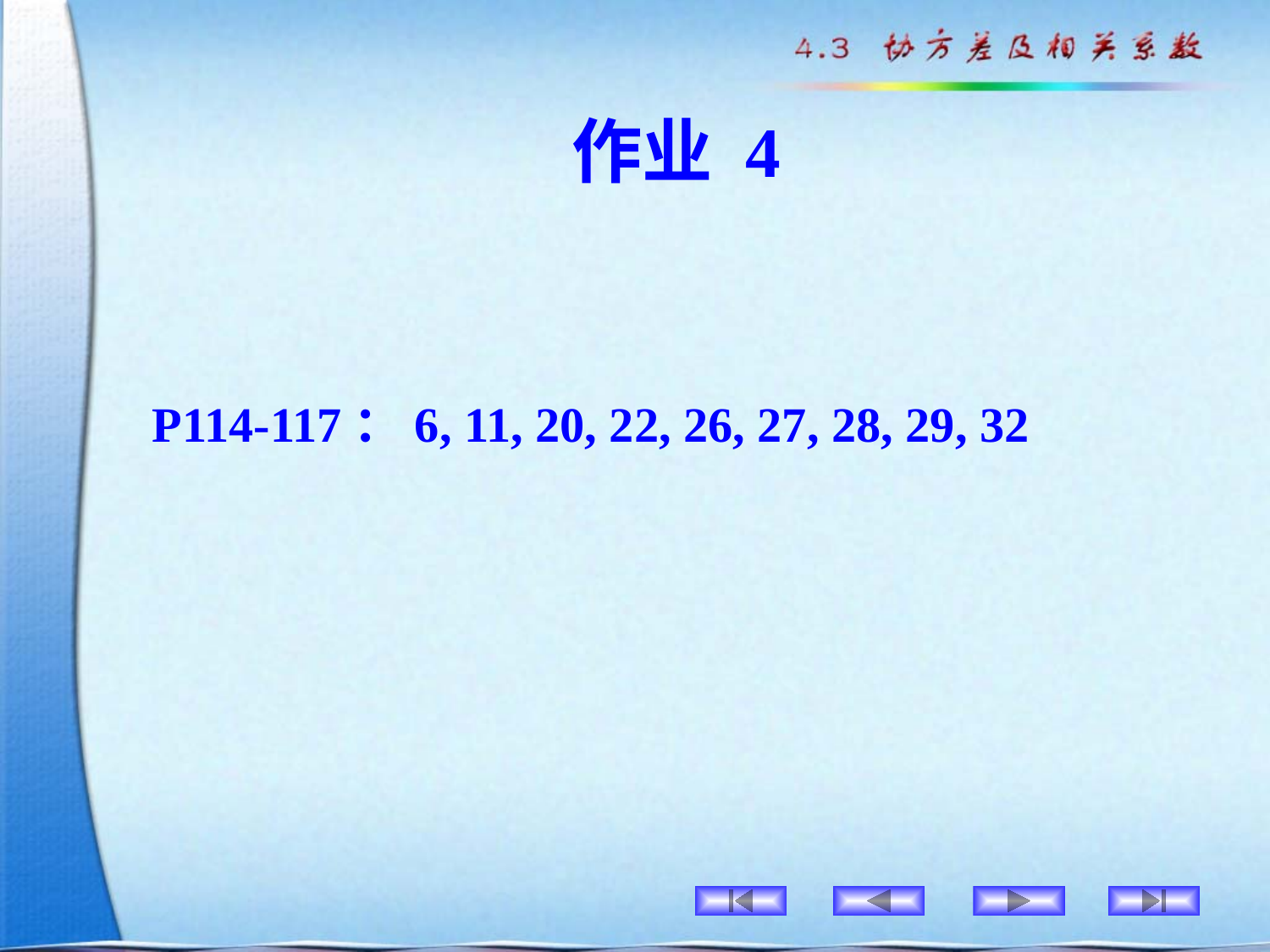

# 作业 4
P114-117：6, 11, 20, 22, 26, 27, 28, 29, 32